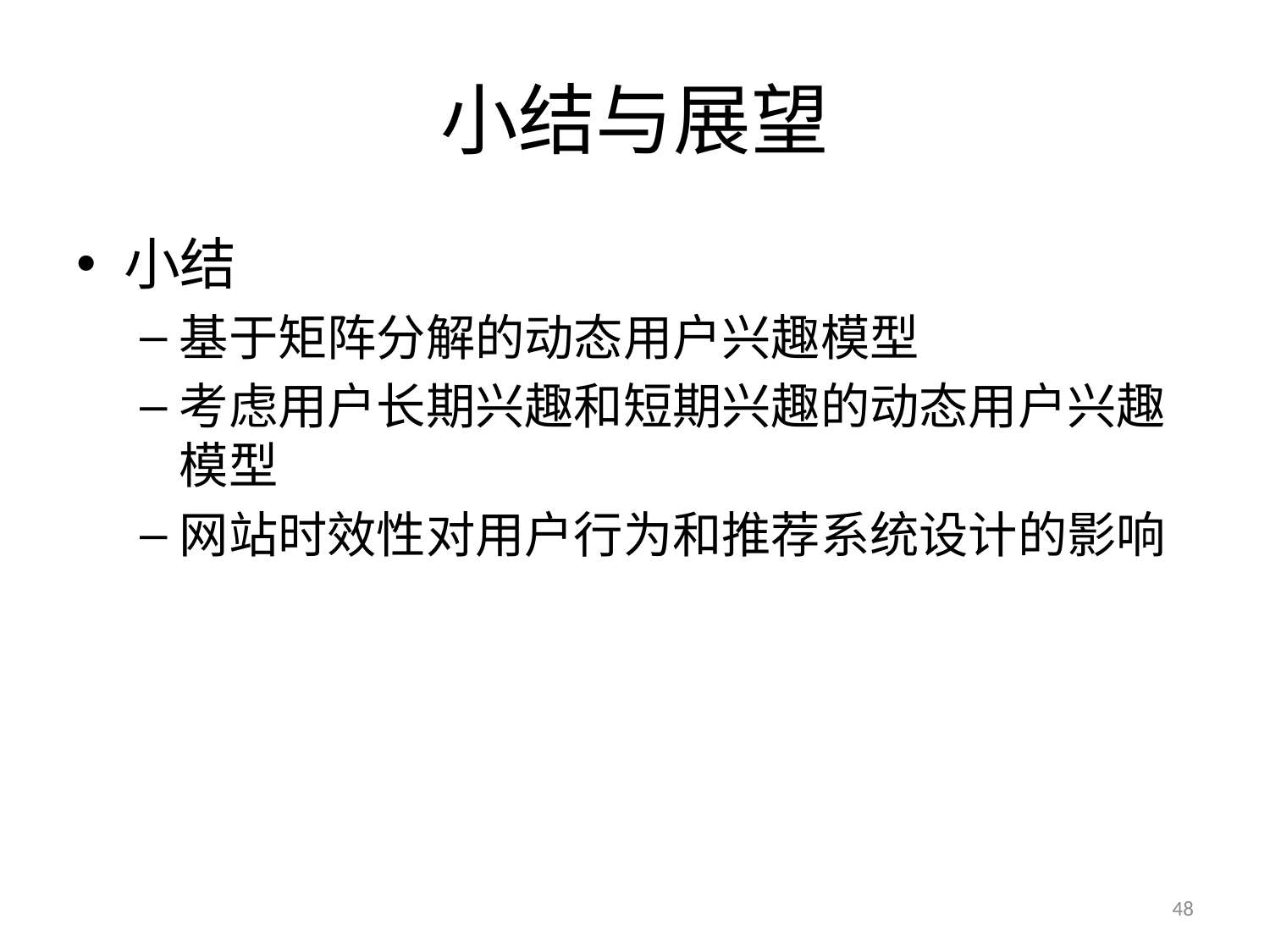

# 小结与展望
小结
基于矩阵分解的动态用户兴趣模型
考虑用户长期兴趣和短期兴趣的动态用户兴趣模型
网站时效性对用户行为和推荐系统设计的影响
48